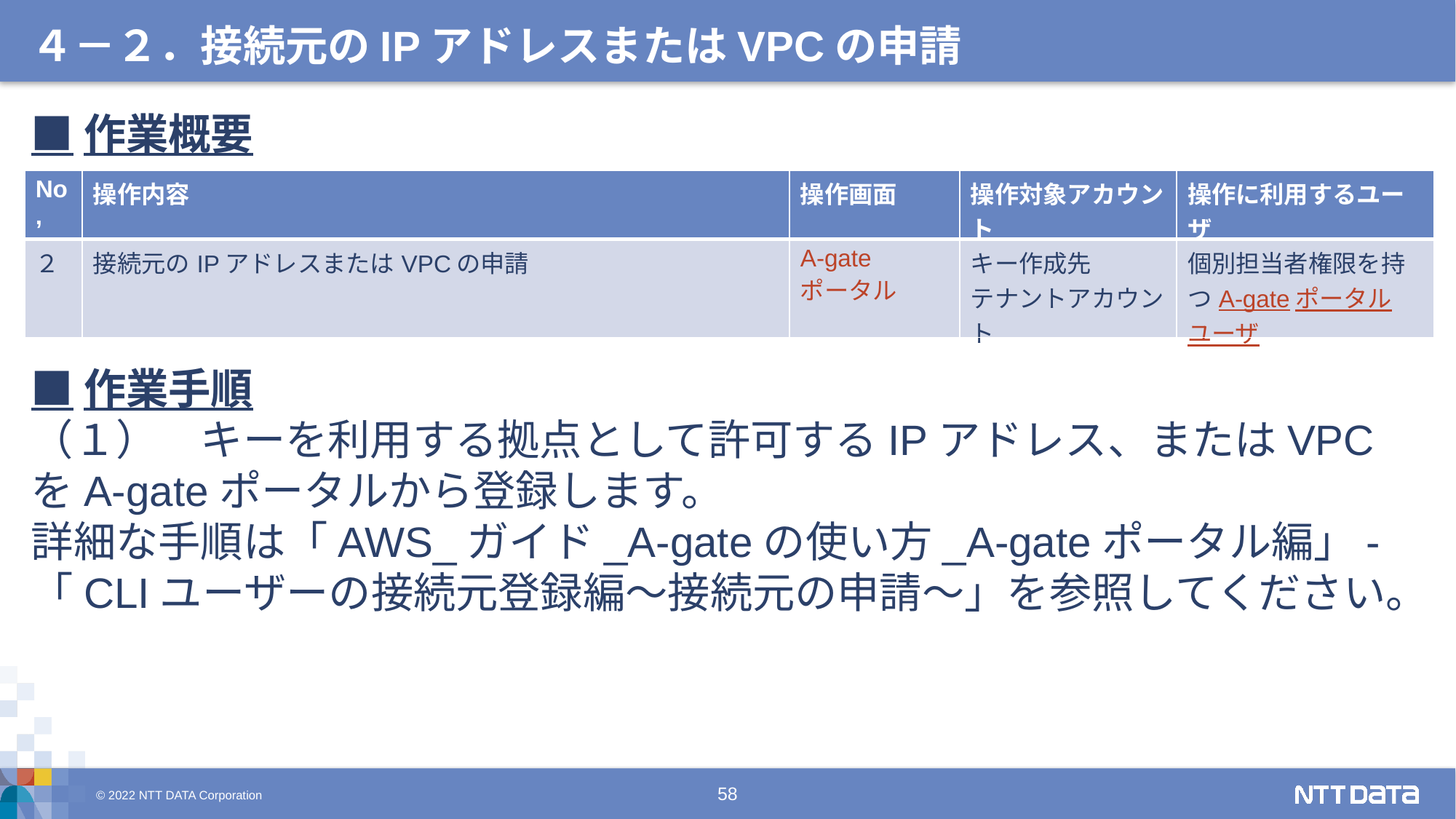

４－２．接続元のIPアドレスまたはVPCの申請
■作業概要

■作業手順
（１）　キーを利用する拠点として許可するIPアドレス、またはVPCをA-gateポータルから登録します。
詳細な手順は「AWS_ガイド_A-gateの使い方_A-gateポータル編」-「CLIユーザーの接続元登録編～接続元の申請～」を参照してください。
| No, | 操作内容 | 操作画面 | 操作対象アカウント | 操作に利用するユーザ |
| --- | --- | --- | --- | --- |
| ２ | 接続元のIPアドレスまたはVPCの申請 | A-gate ポータル | キー作成先 テナントアカウント | 個別担当者権限を持つA-gateポータルユーザ |